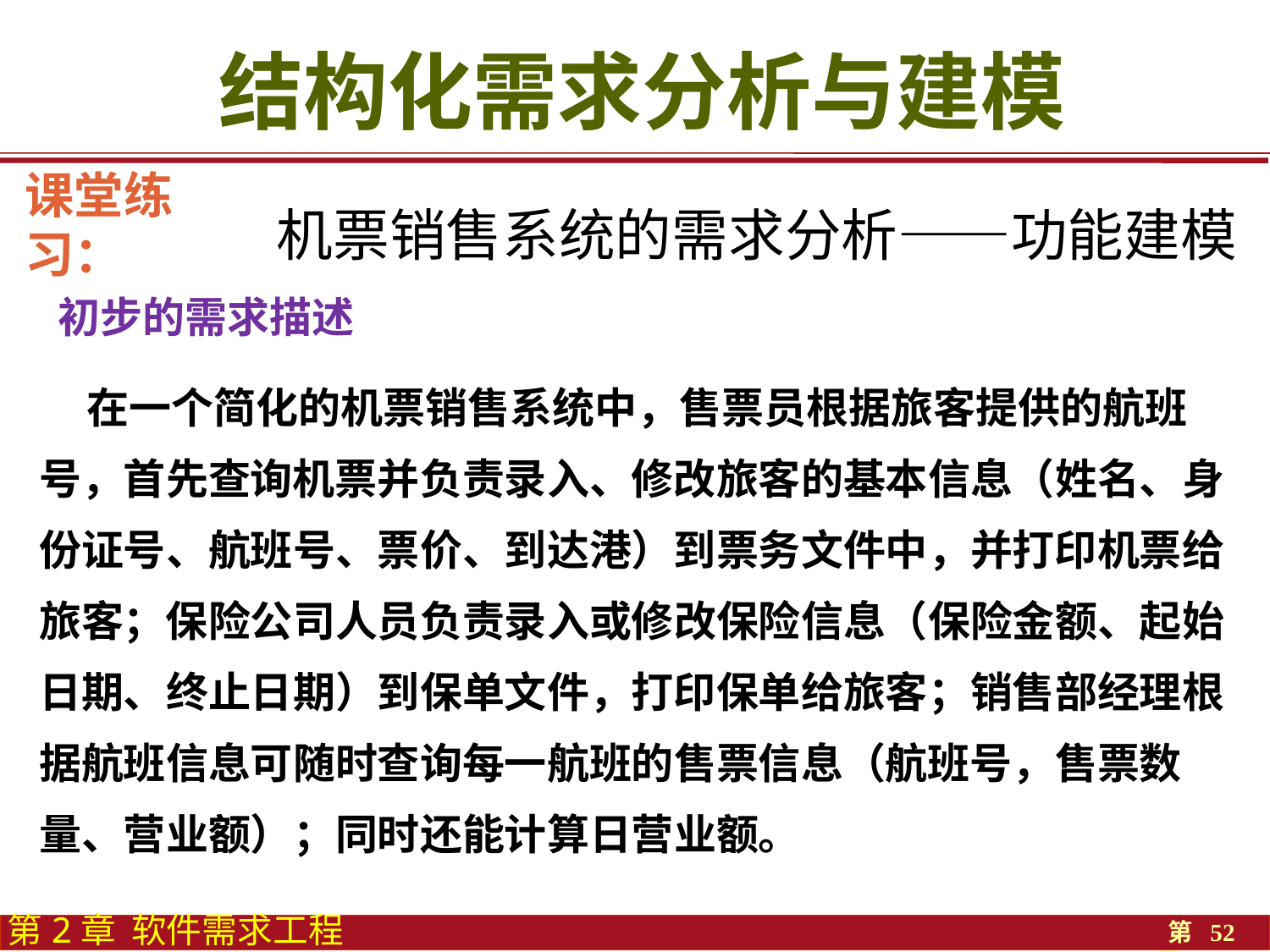

结构化需求分析与建模
机票销售系统的需求分析——功能建模
课堂练习：
初步的需求描述
    在一个简化的机票销售系统中，售票员根据旅客提供的航班号，首先查询机票并负责录入、修改旅客的基本信息（姓名、身份证号、航班号、票价、到达港）到票务文件中，并打印机票给旅客；保险公司人员负责录入或修改保险信息（保险金额、起始日期、终止日期）到保单文件，打印保单给旅客；销售部经理根据航班信息可随时查询每一航班的售票信息（航班号，售票数量、营业额）；同时还能计算日营业额。